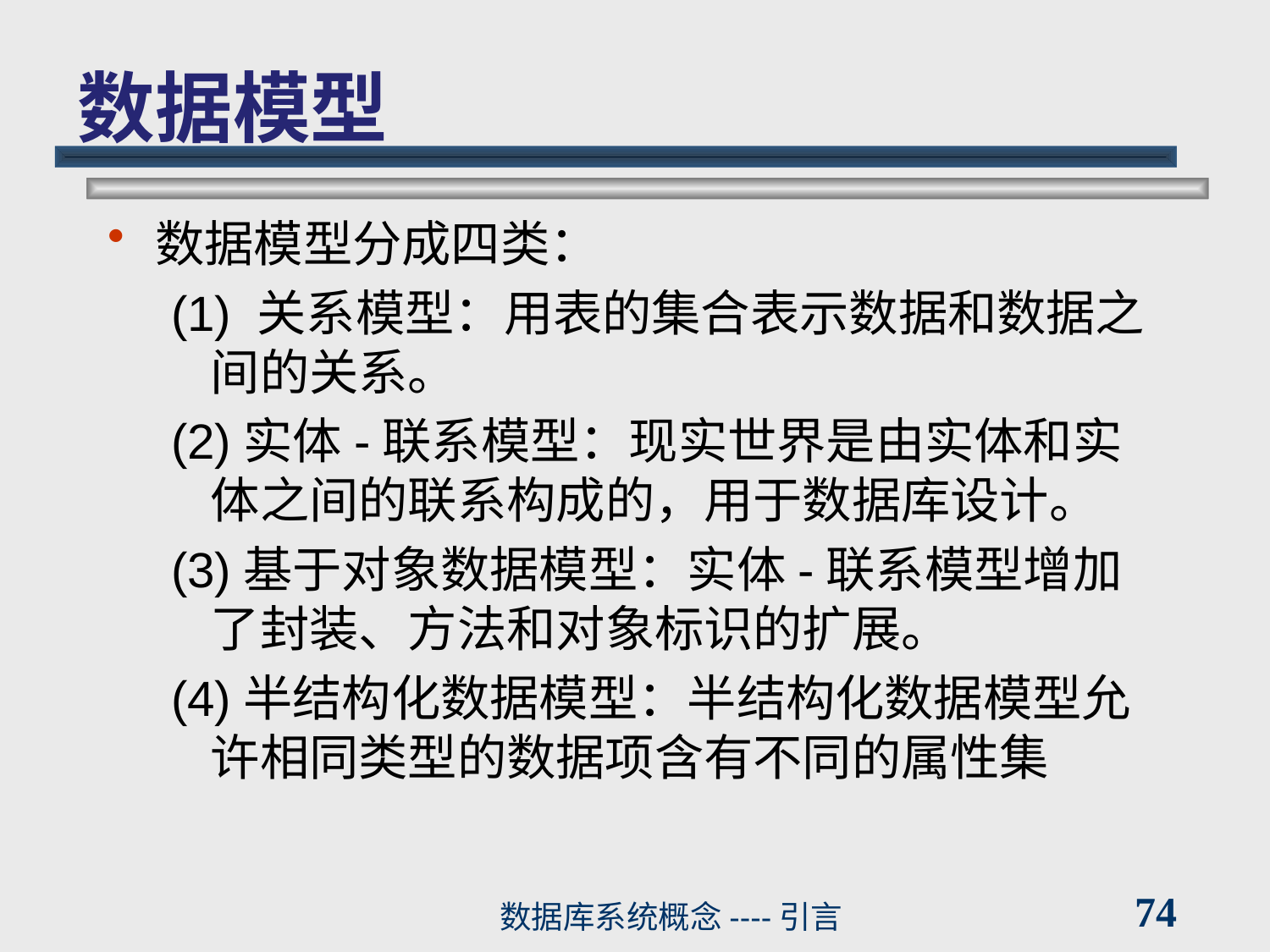

# 数据模型
数据模型分成四类：
(1) 关系模型：用表的集合表示数据和数据之间的关系。
(2)实体-联系模型：现实世界是由实体和实体之间的联系构成的，用于数据库设计。
(3)基于对象数据模型：实体-联系模型增加了封装、方法和对象标识的扩展。
(4)半结构化数据模型：半结构化数据模型允许相同类型的数据项含有不同的属性集
74
数据库系统概念----引言